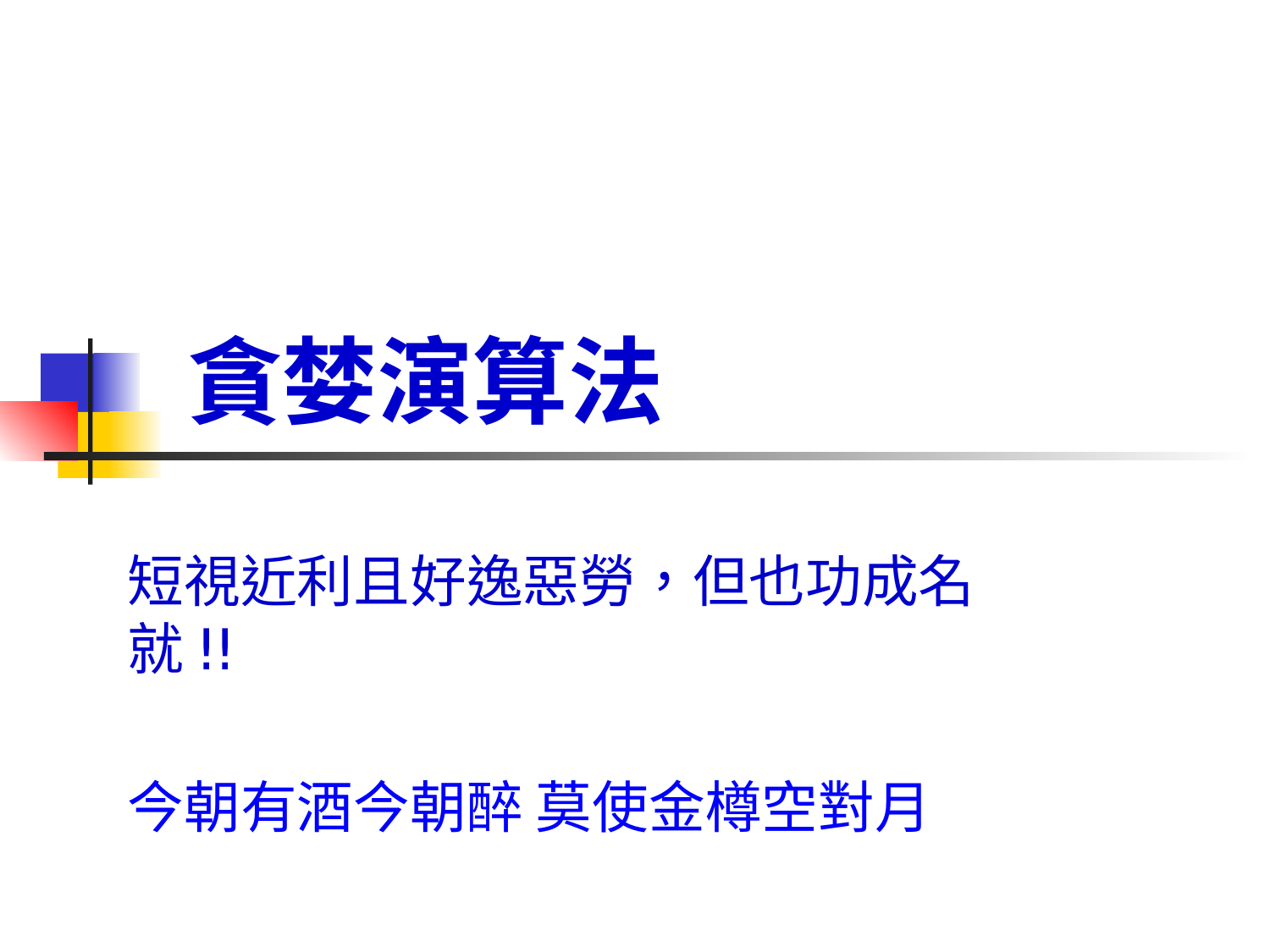

# 貪婪演算法
短視近利且好逸惡勞，但也功成名就!!

今朝有酒今朝醉 莫使金樽空對月